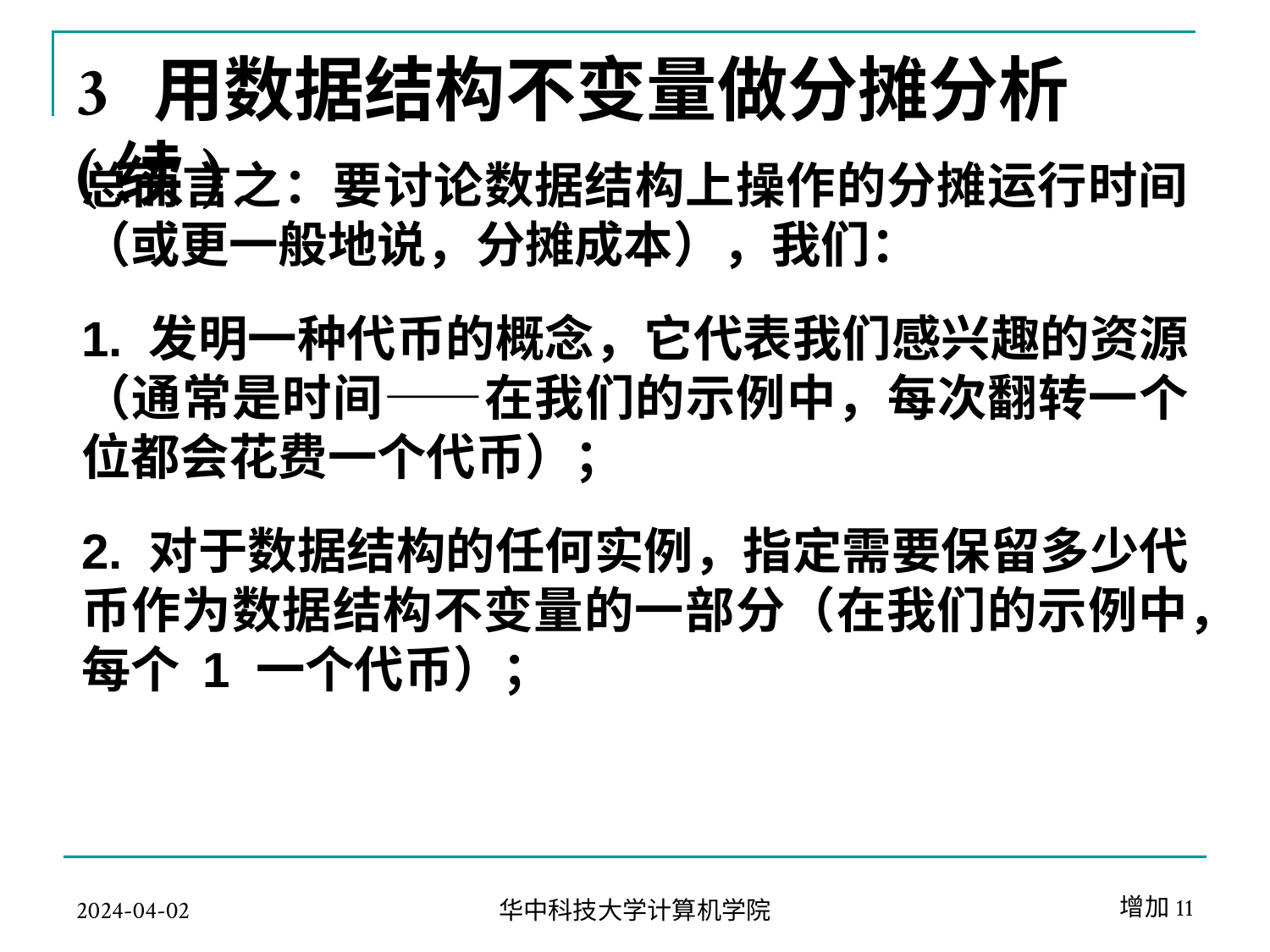

# 3  用数据结构不变量做分摊分析(续)
总而言之：要讨论数据结构上操作的分摊运行时间（或更一般地说，分摊成本），我们：
1. 发明一种代币的概念，它代表我们感兴趣的资源（通常是时间——在我们的示例中，每次翻转一个位都会花费一个代币）；
2. 对于数据结构的任何实例，指定需要保留多少代币作为数据结构不变量的一部分（在我们的示例中，每个 1 一个代币）；

2024-04-02
增加11
华中科技大学计算机学院